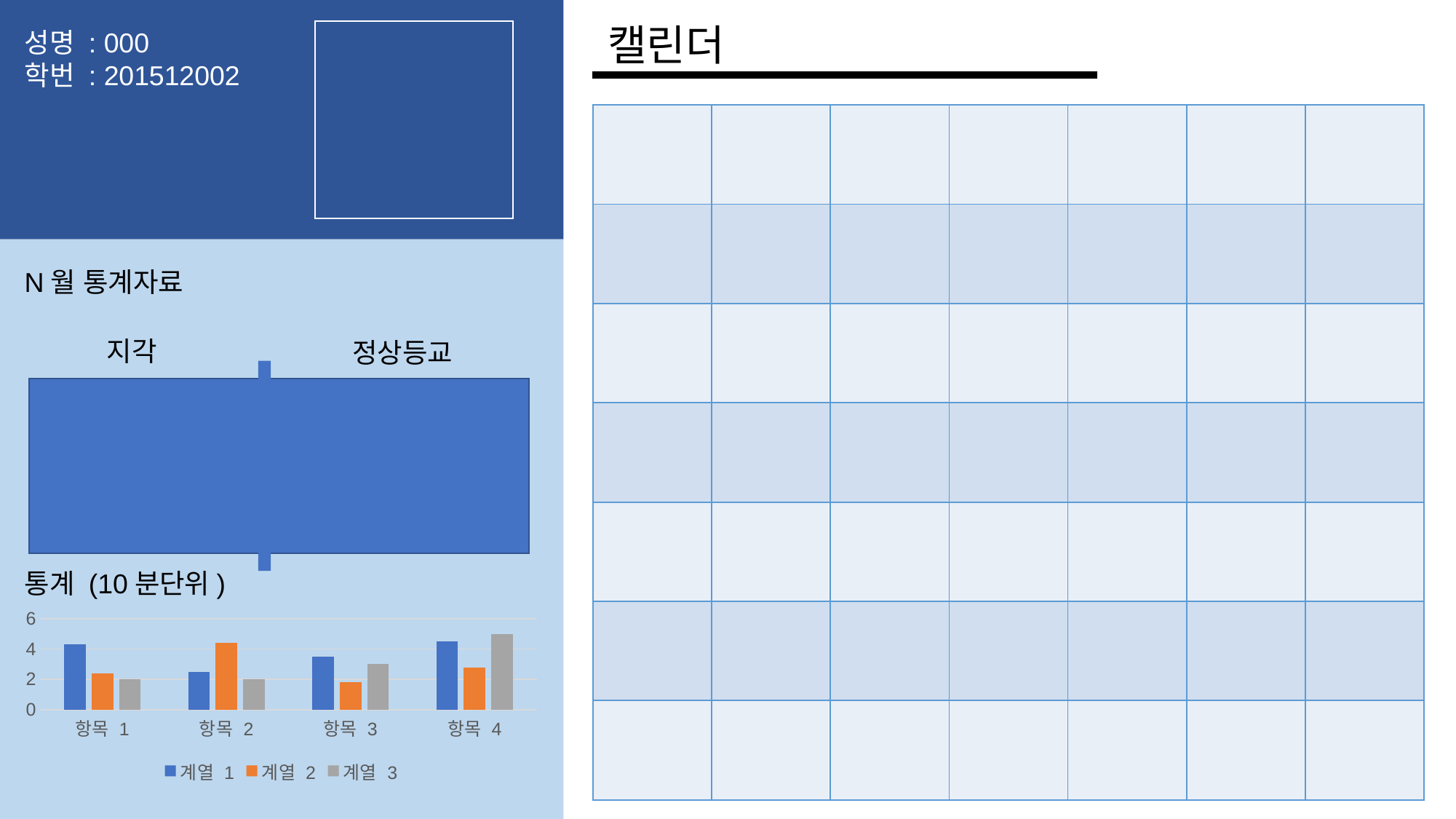

캘린더
성명 : 000
학번 : 201512002

|  |  |  |  |  |  |  |
| --- | --- | --- | --- | --- | --- | --- |
|  |  |  |  |  |  |  |
|  |  |  |  |  |  |  |
|  |  |  |  |  |  |  |
|  |  |  |  |  |  |  |
|  |  |  |  |  |  |  |
|  |  |  |  |  |  |  |

N월 통계자료
지각
정상등교

통계 (10분단위)

### Chart

| Category | 계열 1 | 계열 2 | 계열 3 |
|---|---|---|---|
| 항목 1 | 4.3 | 2.4 | 2.0 |
| 항목 2 | 2.5 | 4.4 | 2.0 |
| 항목 3 | 3.5 | 1.8 | 3.0 |
| 항목 4 | 4.5 | 2.8 | 5.0 |